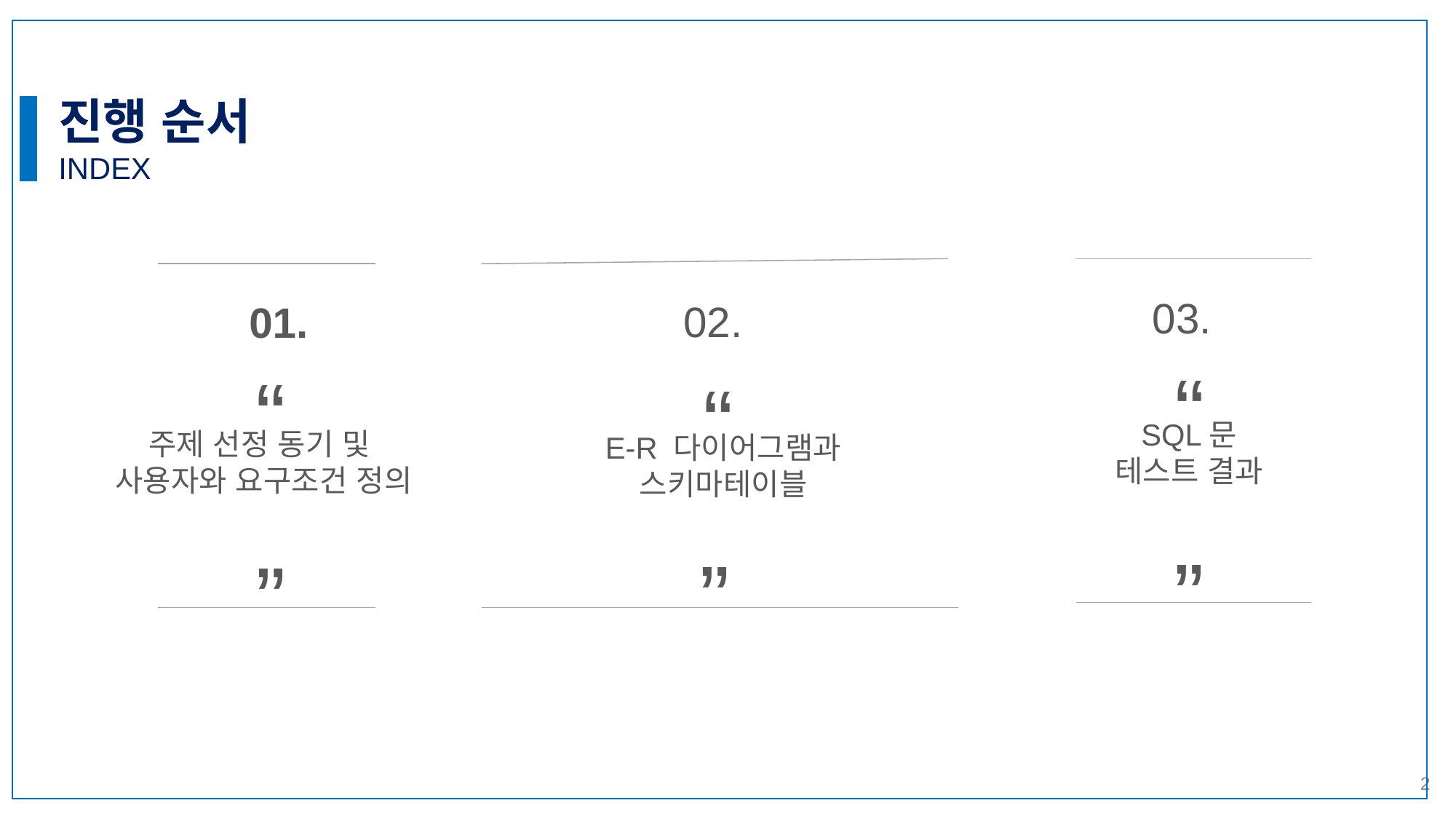

진행 순서
INDEX

“
”
E-R 다이어그램과
스키마테이블
02.
“
”
SQL문
테스트 결과
03.
“
”

주제 선정 동기 및
사용자와 요구조건 정의
01.
2